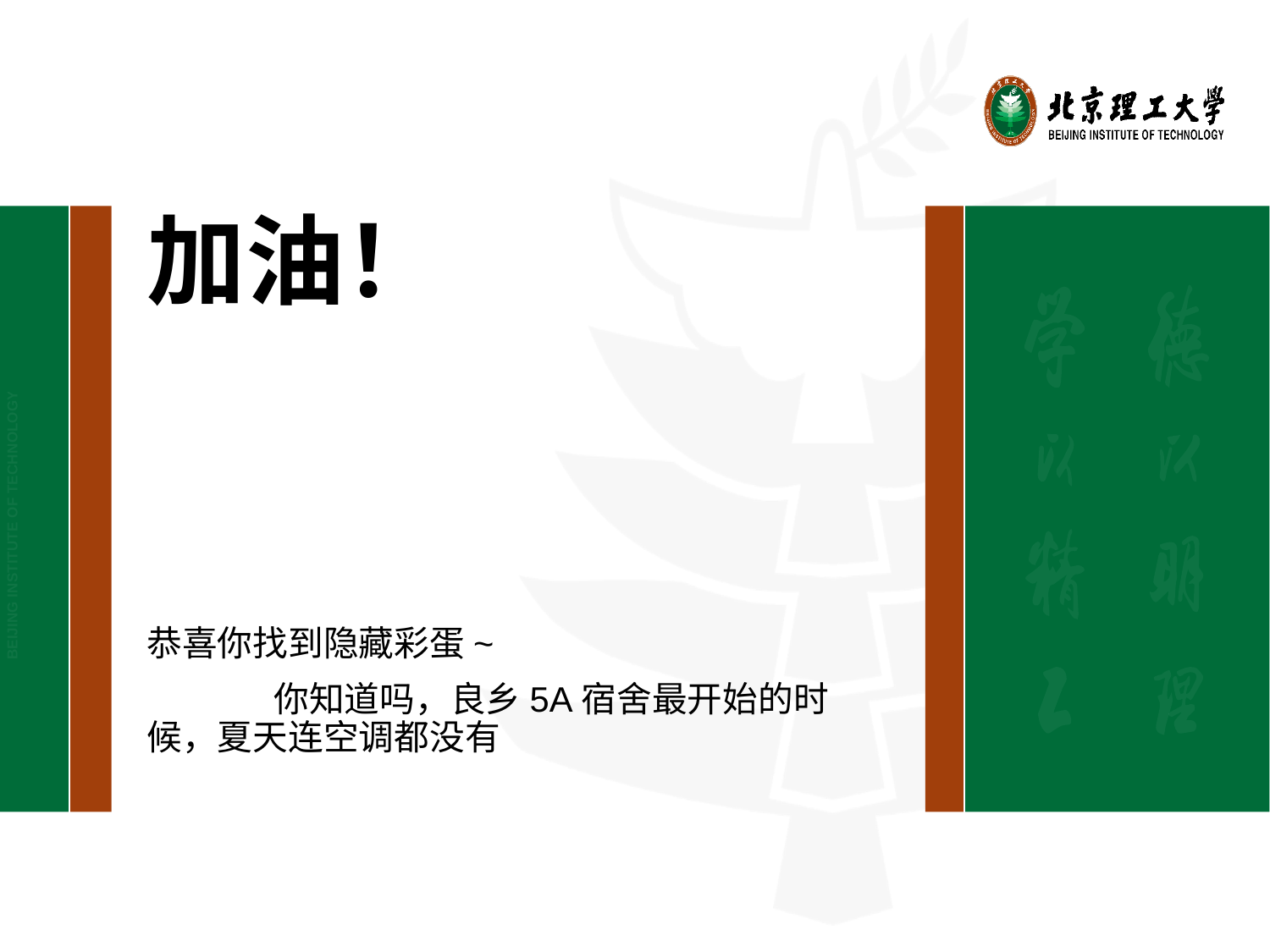

加油！
恭喜你找到隐藏彩蛋~
	你知道吗，良乡5A宿舍最开始的时候，夏天连空调都没有